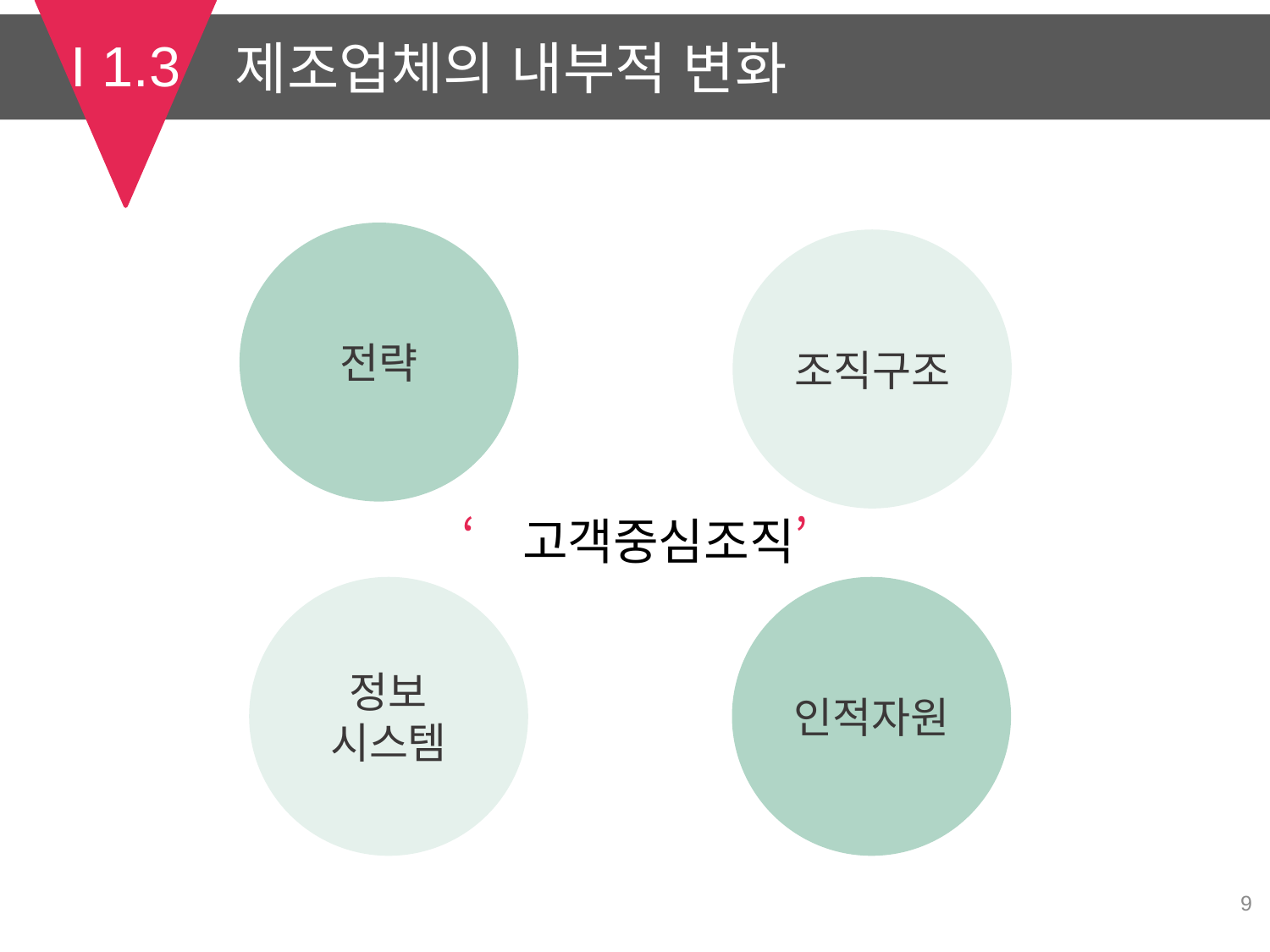

I 1.3

제조업체의 내부적 변화
전략
조직구조
‘고객중심조직’
인적자원
정보
시스템
9